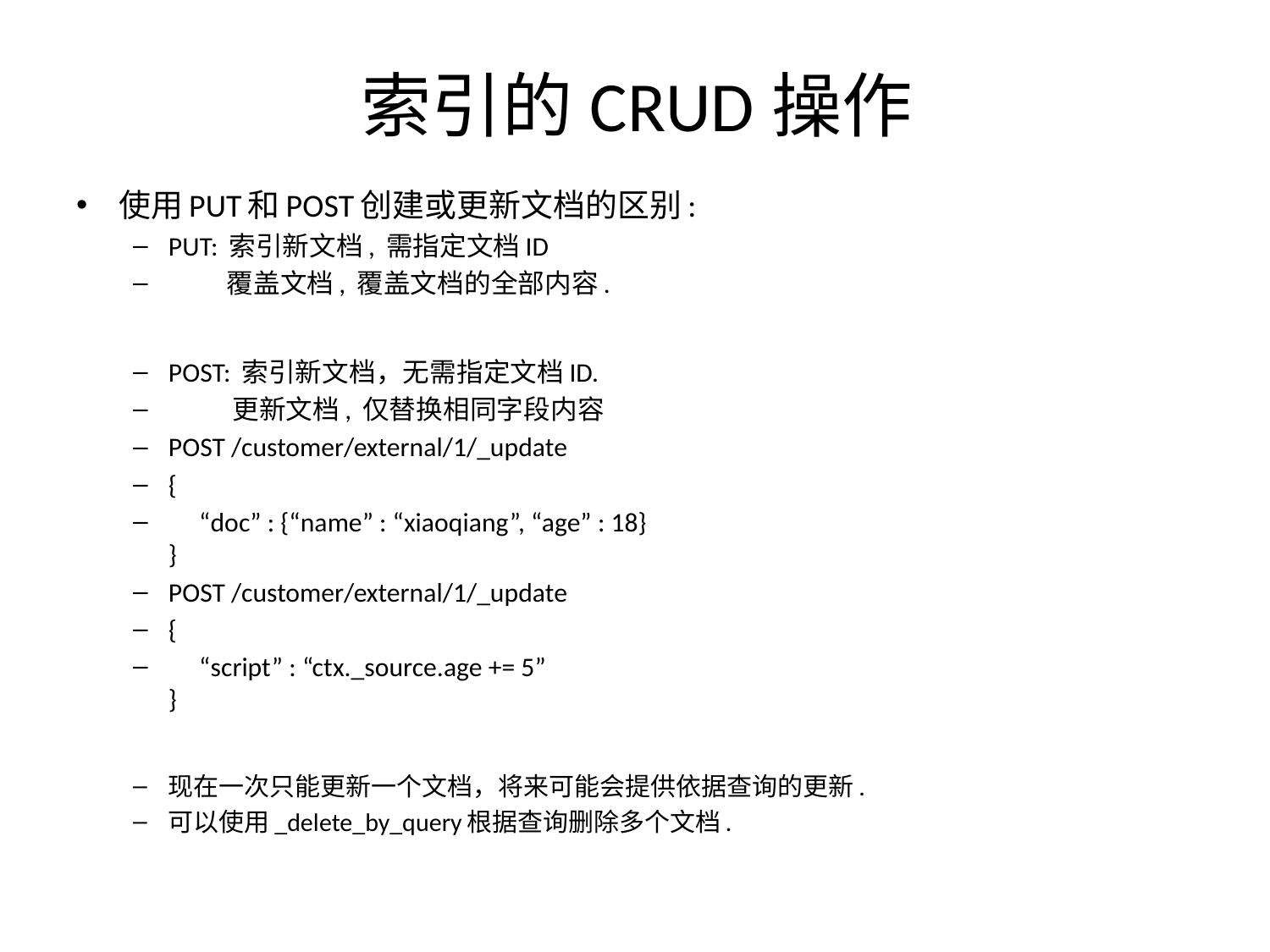

# 索引的CRUD操作
使用PUT和POST创建或更新文档的区别:
PUT: 索引新文档, 需指定文档ID
         覆盖文档, 覆盖文档的全部内容.

POST: 索引新文档，无需指定文档ID.
          更新文档, 仅替换相同字段内容
POST /customer/external/1/_update
{
     “doc” : {“name” : “xiaoqiang”, “age” : 18}
}
POST /customer/external/1/_update
{
     “script” : “ctx._source.age += 5”
}

现在一次只能更新一个文档，将来可能会提供依据查询的更新.
可以使用_delete_by_query根据查询删除多个文档.